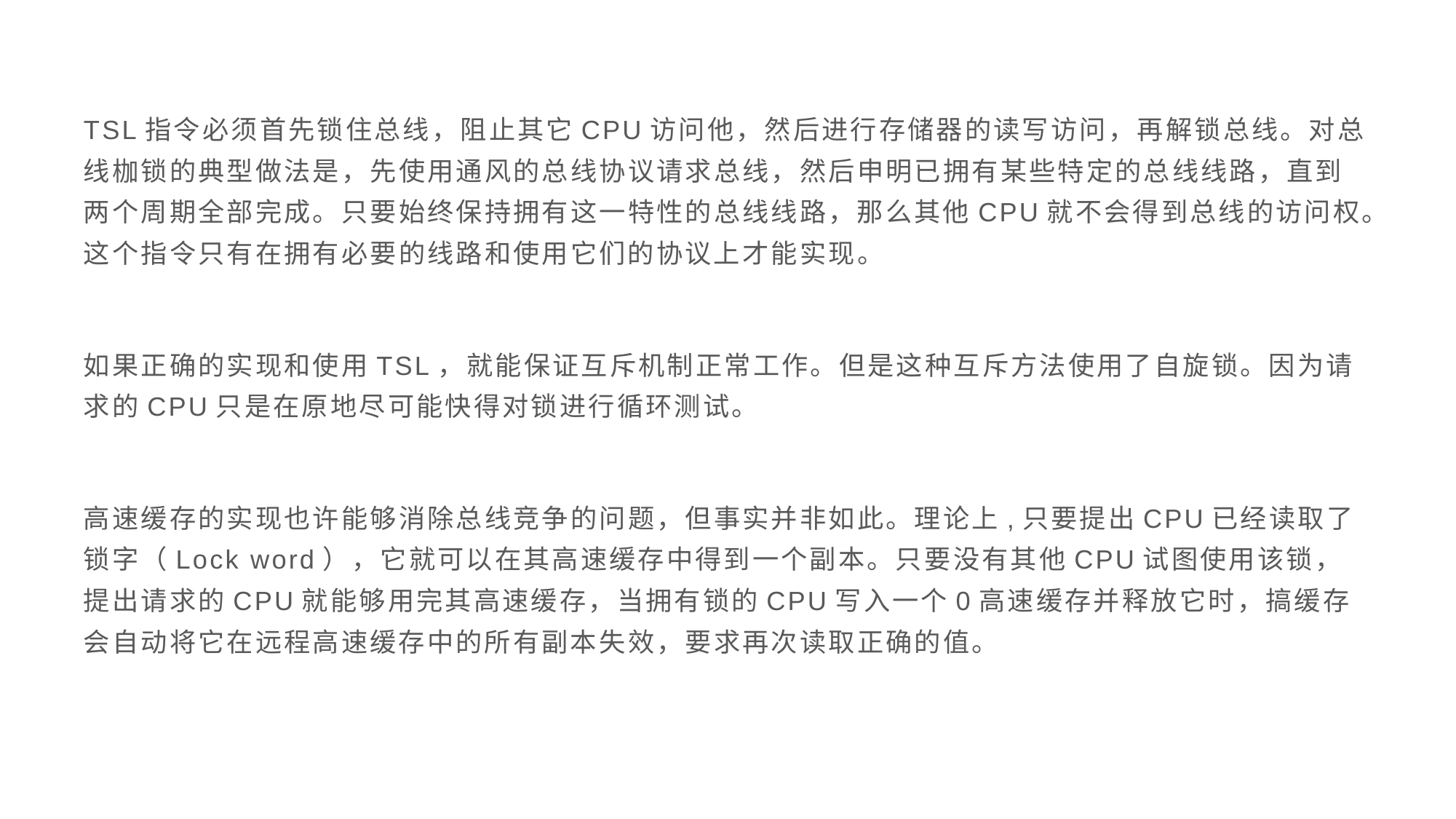

TSL指令必须首先锁住总线，阻止其它CPU访问他，然后进行存储器的读写访问，再解锁总线。对总线枷锁的典型做法是，先使用通风的总线协议请求总线，然后申明已拥有某些特定的总线线路，直到两个周期全部完成。只要始终保持拥有这一特性的总线线路，那么其他CPU就不会得到总线的访问权。这个指令只有在拥有必要的线路和使用它们的协议上才能实现。

如果正确的实现和使用TSL，就能保证互斥机制正常工作。但是这种互斥方法使用了自旋锁。因为请求的CPU只是在原地尽可能快得对锁进行循环测试。

高速缓存的实现也许能够消除总线竞争的问题，但事实并非如此。理论上,只要提出CPU已经读取了锁字（Lock word），它就可以在其高速缓存中得到一个副本。只要没有其他CPU试图使用该锁，提出请求的CPU就能够用完其高速缓存，当拥有锁的CPU写入一个0高速缓存并释放它时，搞缓存会自动将它在远程高速缓存中的所有副本失效，要求再次读取正确的值。